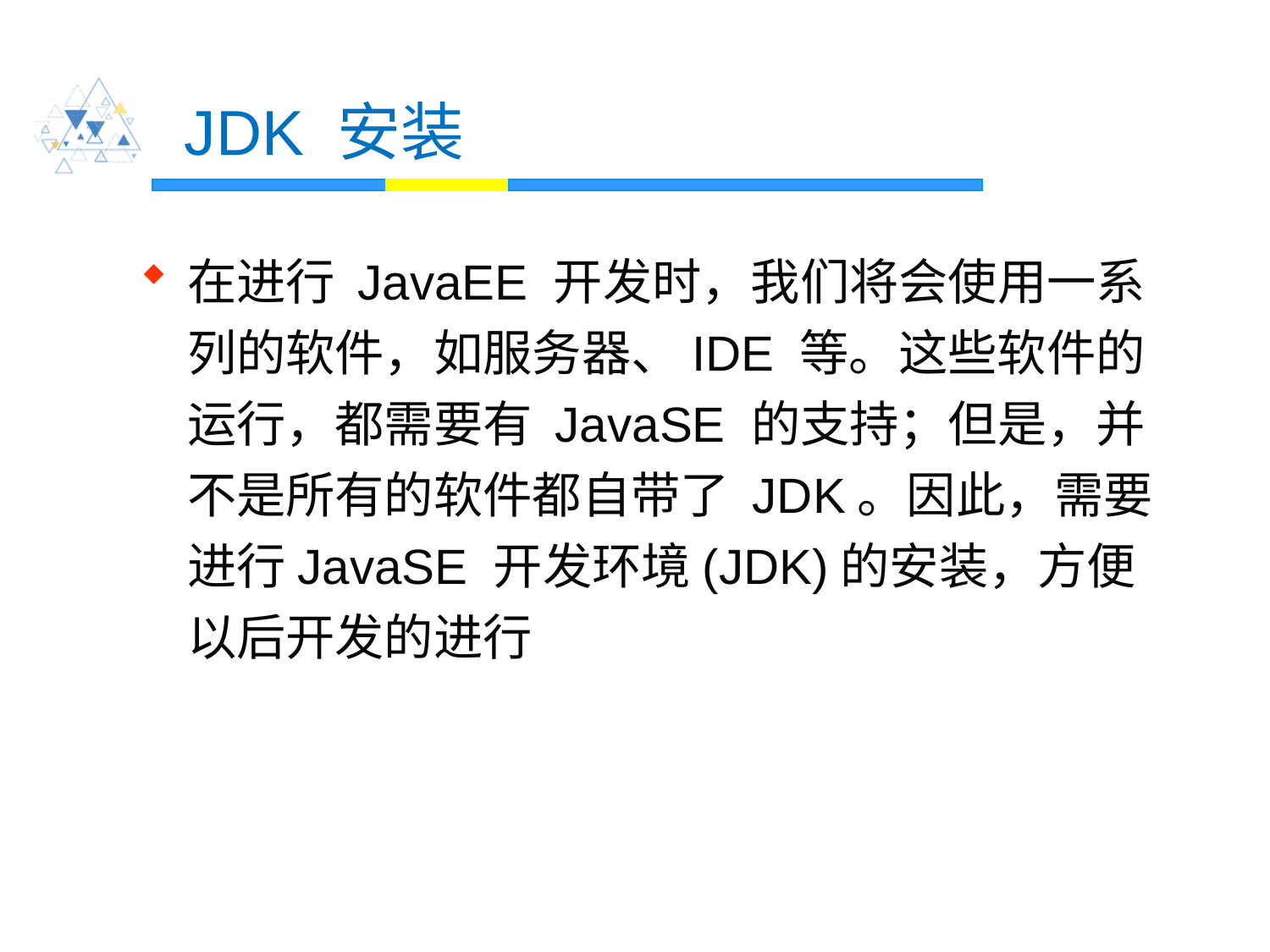

# JDK 安装
在进行 JavaEE 开发时，我们将会使用一系列的软件，如服务器、IDE 等。这些软件的运行，都需要有 JavaSE 的支持；但是，并不是所有的软件都自带了 JDK。因此，需要进行JavaSE 开发环境(JDK)的安装，方便以后开发的进行